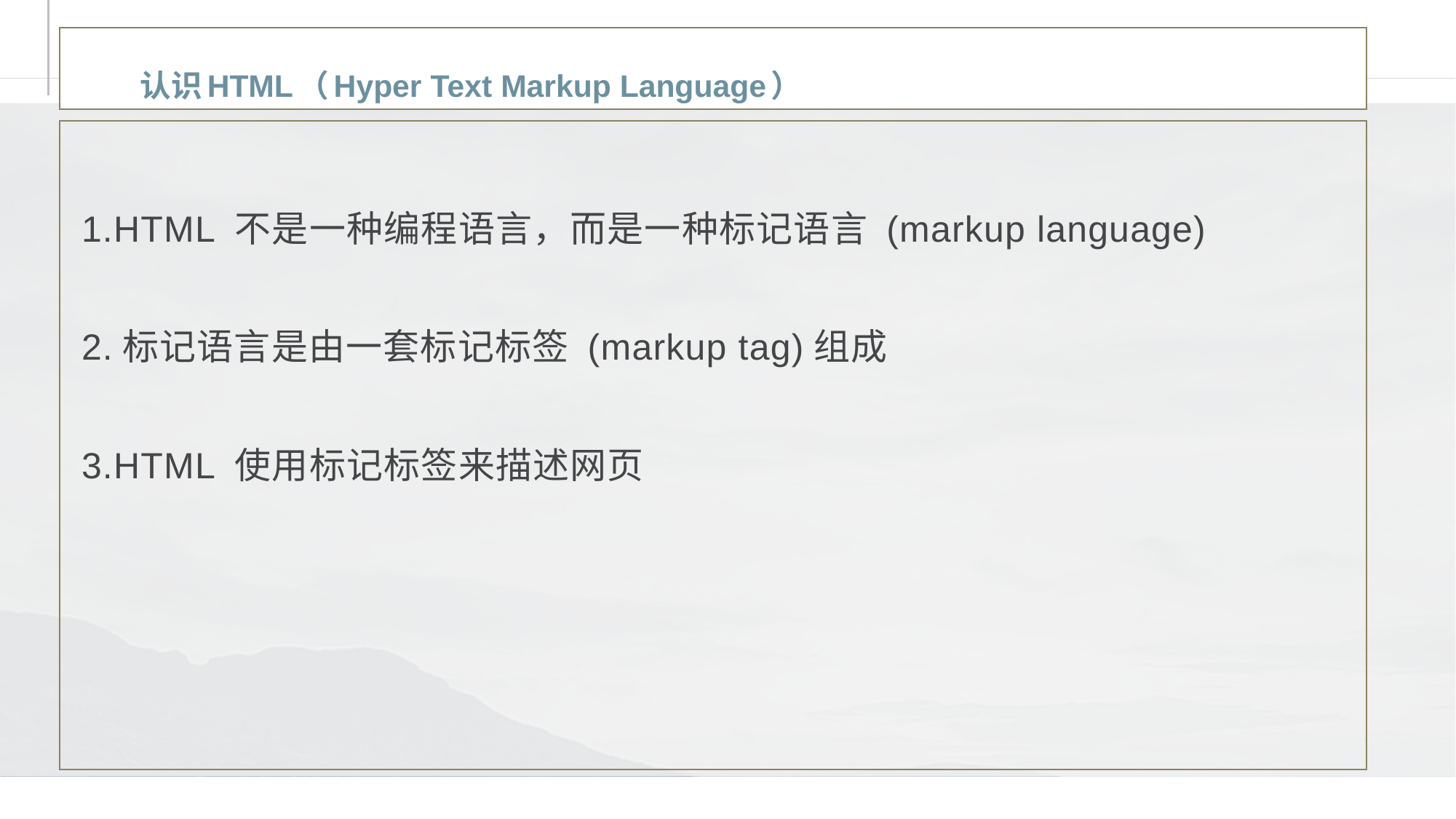

# 认识HTML（Hyper Text Markup Language）

 1.HTML 不是一种编程语言，而是一种标记语言 (markup language)

 2.标记语言是由一套标记标签 (markup tag)组成

 3.HTML 使用标记标签来描述网页